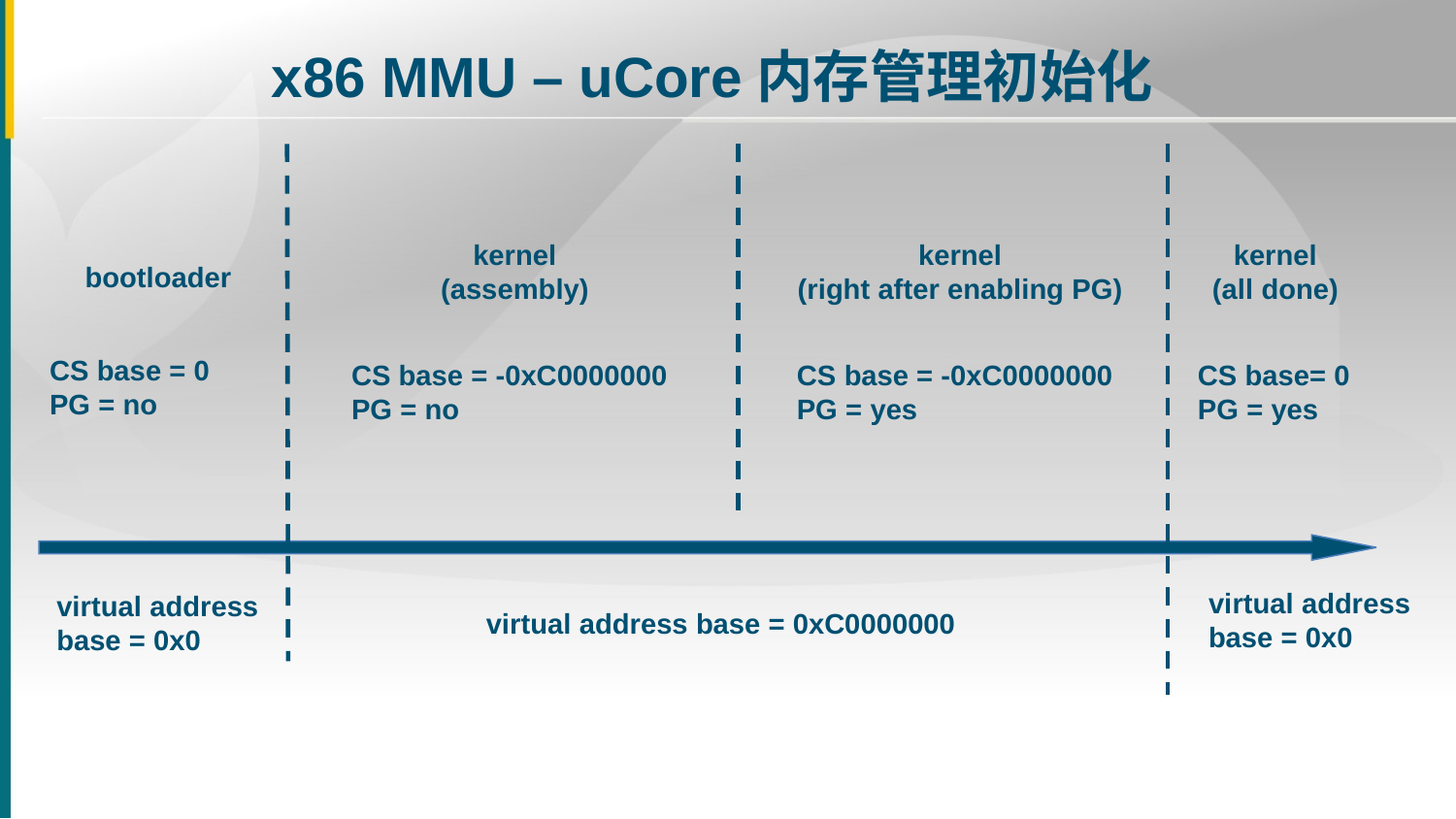

x86 MMU – uCore内存管理初始化
kernel
(assembly)
kernel
(right after enabling PG)
kernel
(all done)
bootloader
CS base = 0
PG = no
CS base = -0xC0000000
PG = no
CS base = -0xC0000000
PG = yes
CS base= 0
PG = yes

virtual address
base = 0x0
virtual address
base = 0x0
virtual address base = 0xC0000000